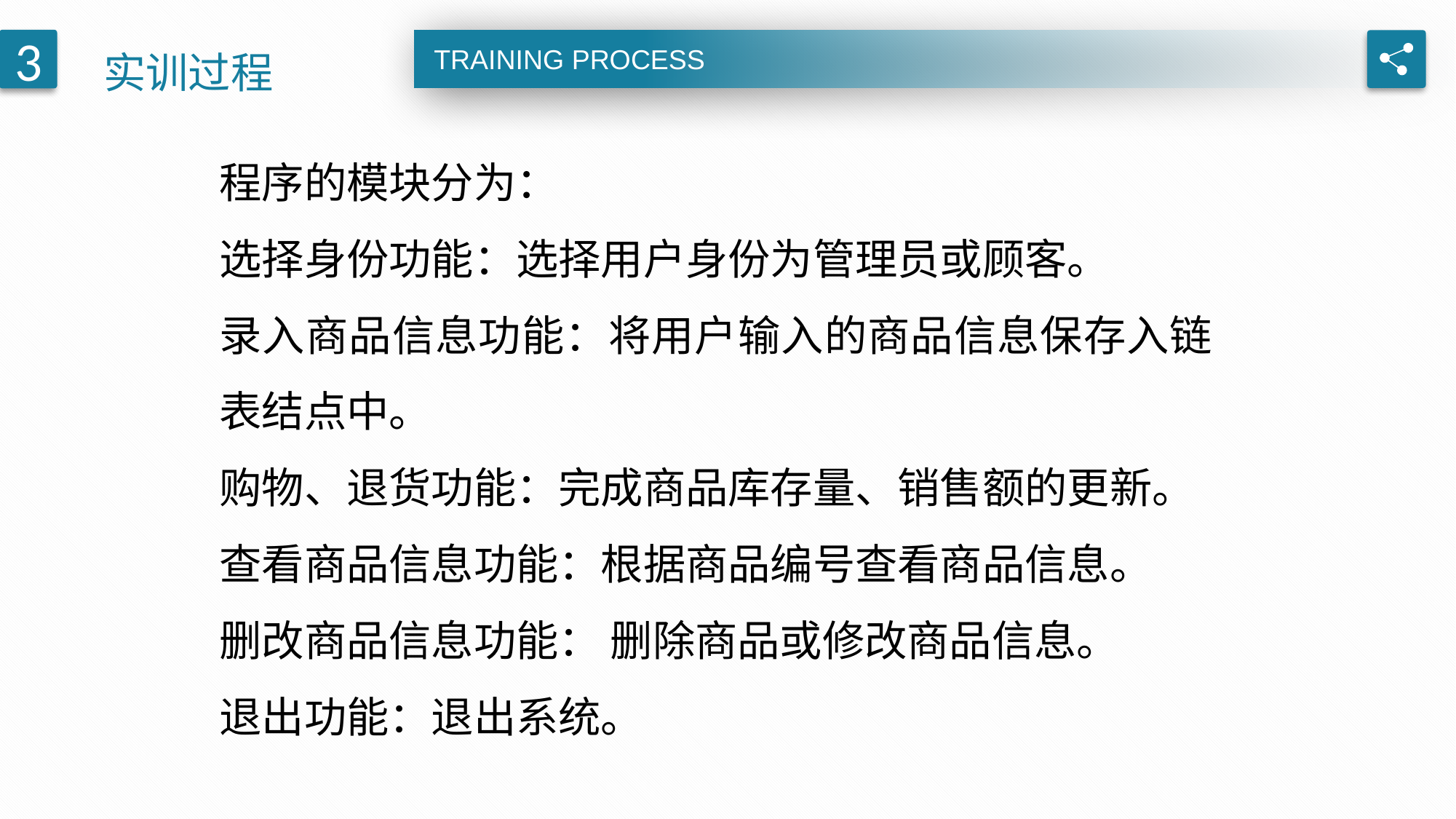

实训过程
3

TRAINING PROCESS

程序的模块分为：
选择身份功能：选择用户身份为管理员或顾客。
录入商品信息功能：将用户输入的商品信息保存入链表结点中。
购物、退货功能：完成商品库存量、销售额的更新。
查看商品信息功能：根据商品编号查看商品信息。
删改商品信息功能： 删除商品或修改商品信息。
退出功能：退出系统。